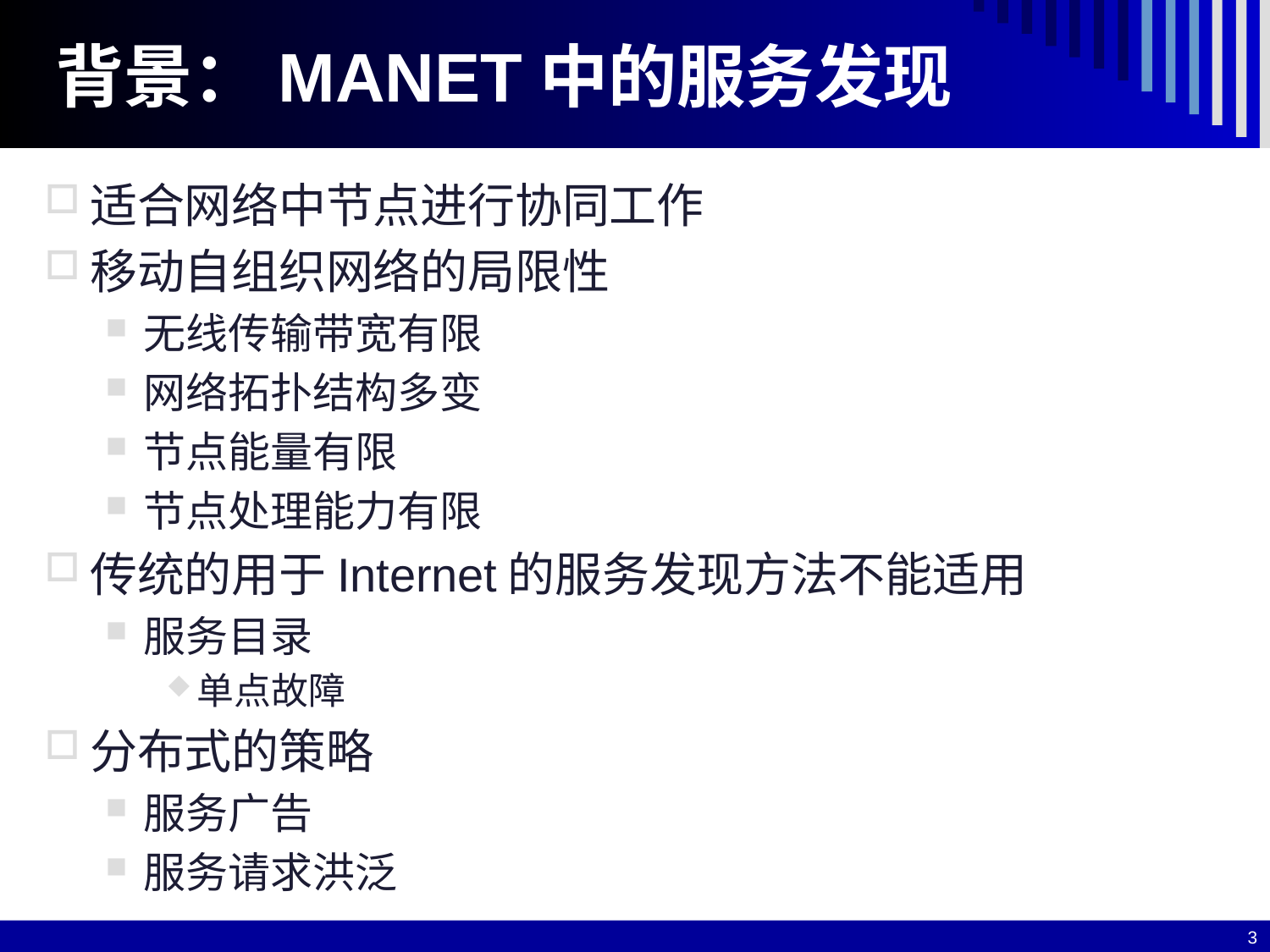

# 背景：MANET中的服务发现
适合网络中节点进行协同工作
移动自组织网络的局限性
无线传输带宽有限
网络拓扑结构多变
节点能量有限
节点处理能力有限
传统的用于Internet的服务发现方法不能适用
服务目录
单点故障
分布式的策略
服务广告
服务请求洪泛

3